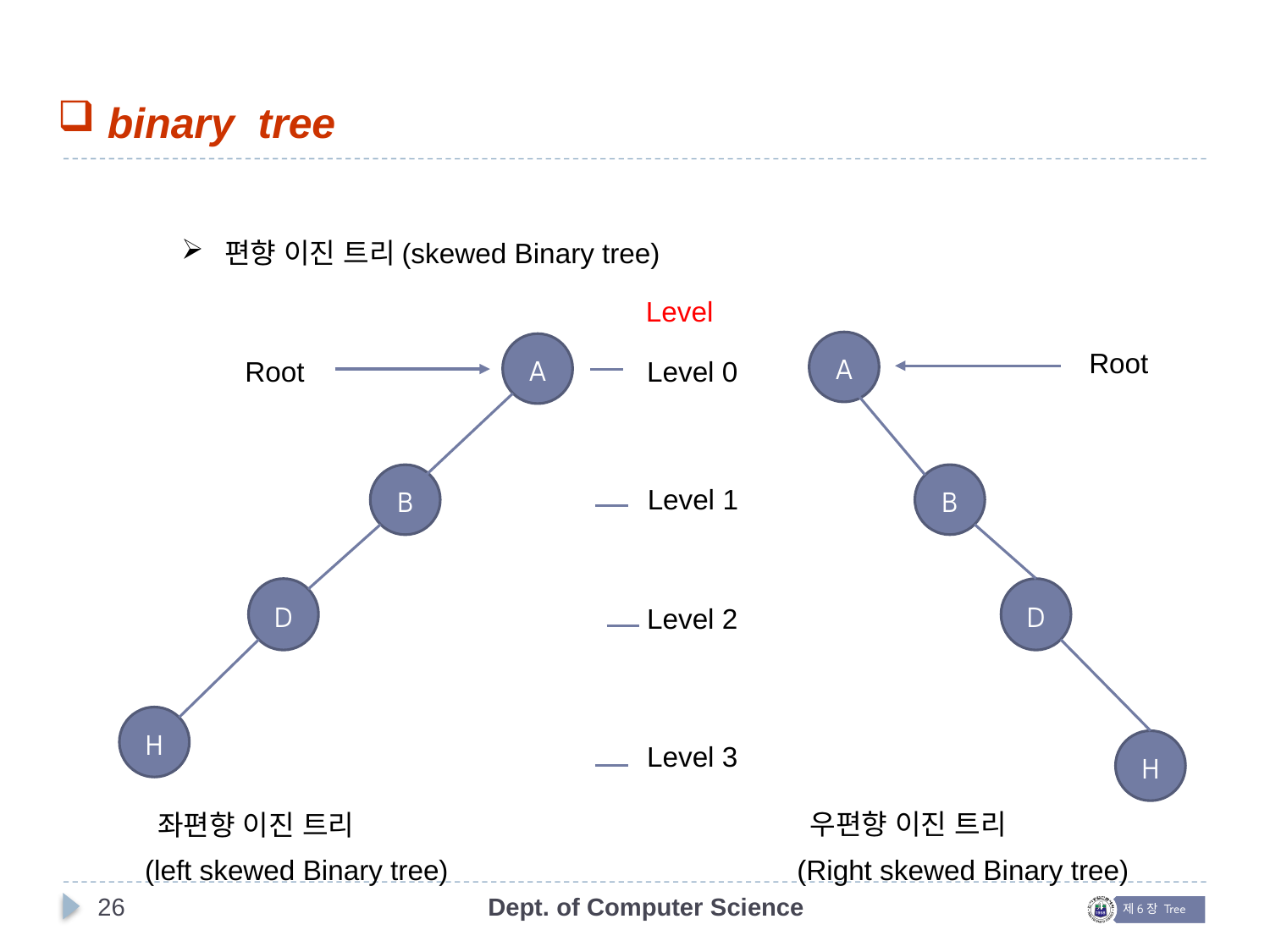

binary  tree
 편향 이진 트리(skewed Binary tree)
Level
A
A
Root
Root
Level 0
B
B
Level 1
D
D
Level 2
H
Level 3
H
 우편향 이진 트리
(Right skewed Binary tree)
 좌편향 이진 트리
(left skewed Binary tree)
26
Dept. of Computer Science